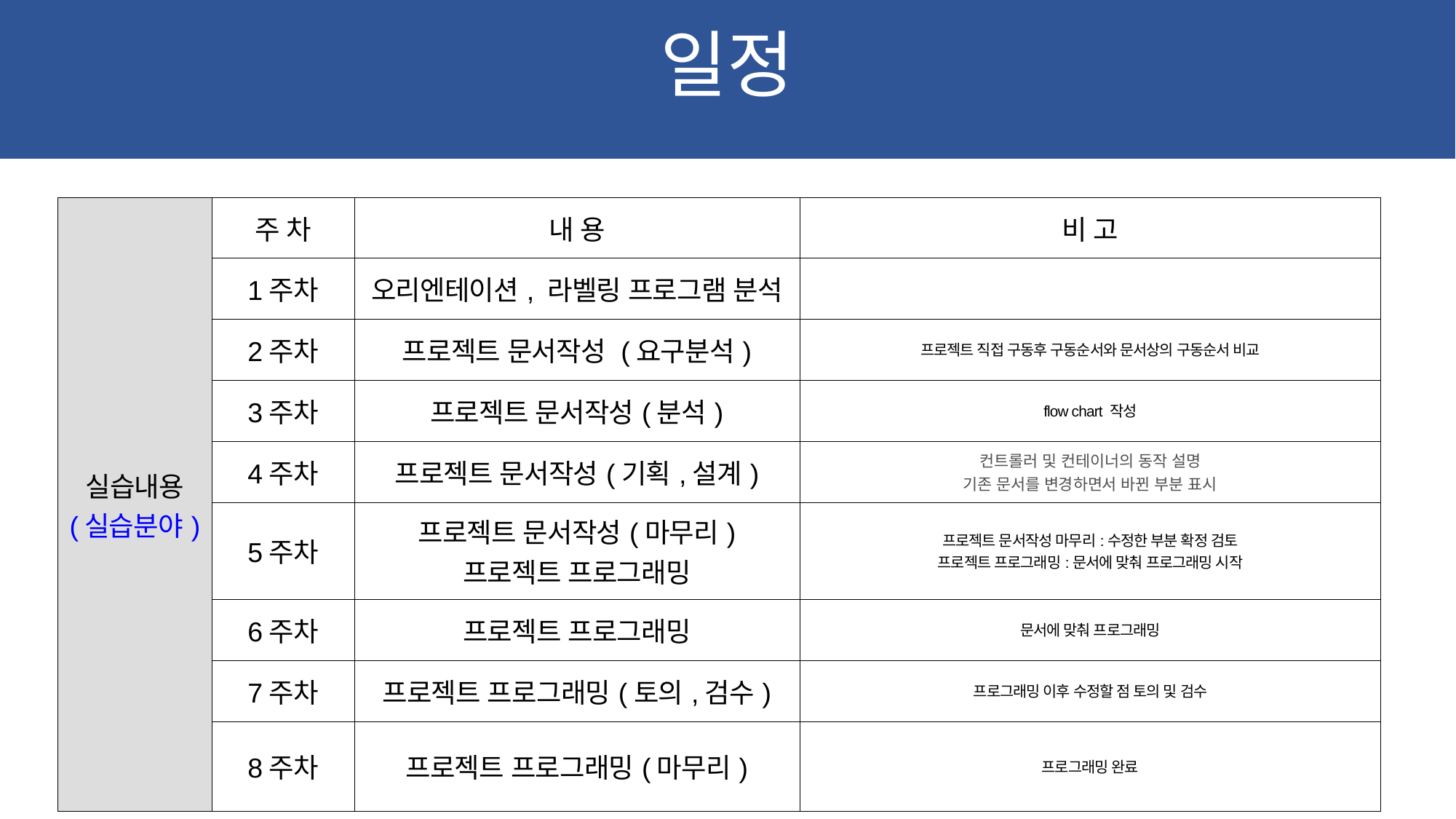

일정

| 실습내용 (실습분야) | 주 차 | 내 용 | 비 고 |
| --- | --- | --- | --- |
|  | 1주차 | 오리엔테이션, 라벨링 프로그램 분석 |  |
|  | 2주차 | 프로젝트 문서작성 (요구분석) | 프로젝트 직접 구동후 구동순서와 문서상의 구동순서 비교 |
|  | 3주차 | 프로젝트 문서작성(분석) | flow chart 작성 |
|  | 4주차 | 프로젝트 문서작성(기획,설계) | 컨트롤러 및 컨테이너의 동작 설명 기존 문서를 변경하면서 바뀐 부분 표시 |
|  | 5주차 | 프로젝트 문서작성(마무리) 프로젝트 프로그래밍 | 프로젝트 문서작성 마무리:수정한 부분 확정 검토 프로젝트 프로그래밍:문서에 맞춰 프로그래밍 시작 |
|  | 6주차 | 프로젝트 프로그래밍 | 문서에 맞춰 프로그래밍 |
|  | 7주차 | 프로젝트 프로그래밍(토의,검수) | 프로그래밍 이후 수정할 점 토의 및 검수 |
|  | 8주차 | 프로젝트 프로그래밍(마무리) | 프로그래밍 완료 |